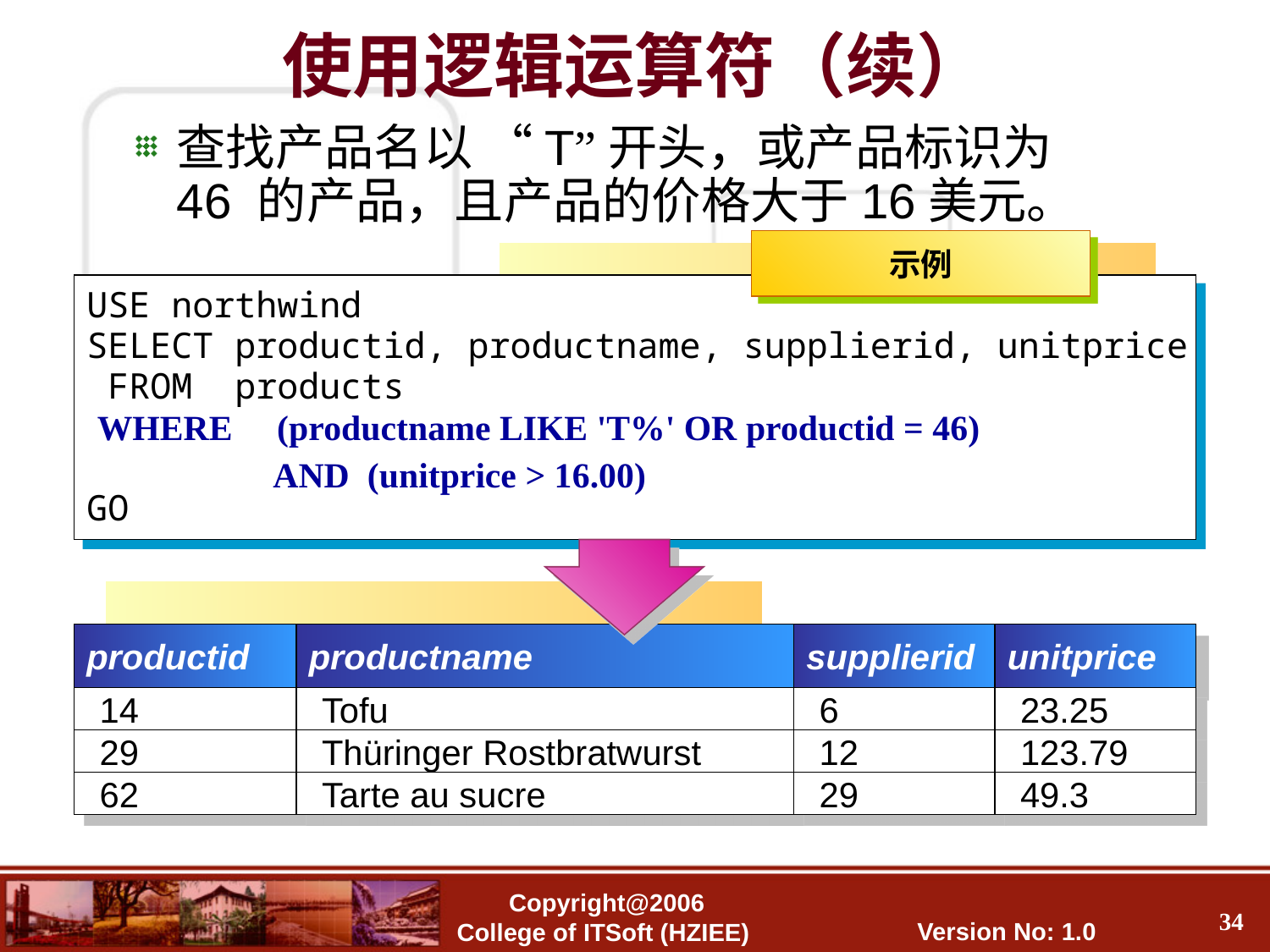

使用逻辑运算符（续）
查找产品名以 “T”开头，或产品标识为 46 的产品，且产品的价格大于16美元。
示例

USE northwind
SELECT productid, productname, supplierid, unitprice
 FROM  products

GO
WHERE     (productname LIKE 'T%' OR productid = 46)
                    AND  (unitprice > 16.00)

productid
productname
supplierid
unitprice
14
Tofu
6
23.25
29
Thüringer Rostbratwurst
12
123.79
62
Tarte au sucre
29
49.3